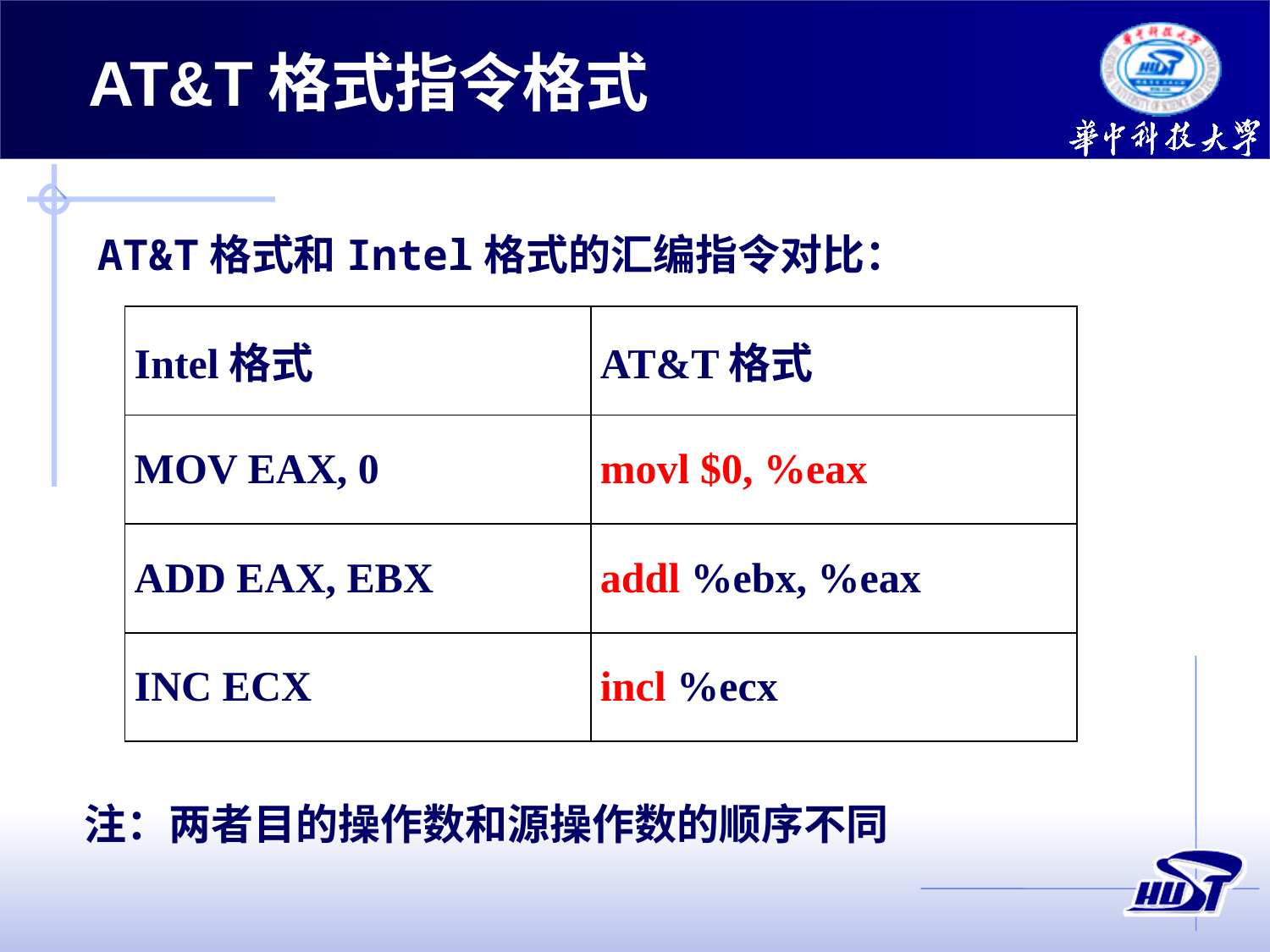

AT&T格式指令格式
AT&T格式和Intel格式的汇编指令对比：
| Intel格式 | AT&T格式 |
| --- | --- |
| MOV EAX, 0 | movl $0, %eax |
| ADD EAX, EBX | addl %ebx, %eax |
| INC ECX | incl %ecx |
注：两者目的操作数和源操作数的顺序不同